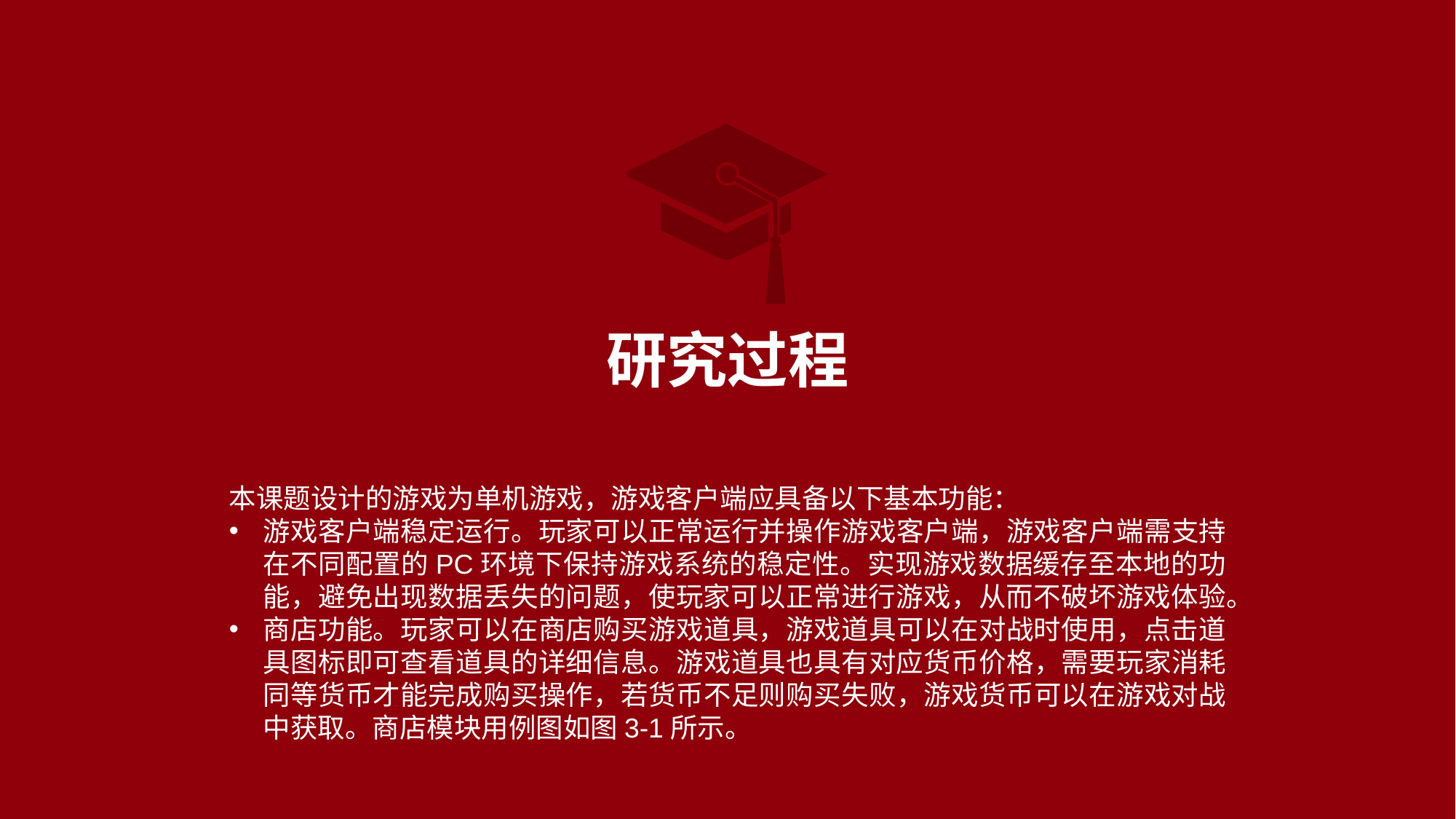

# 研究过程
本课题设计的游戏为单机游戏，游戏客户端应具备以下基本功能：
游戏客户端稳定运行。玩家可以正常运行并操作游戏客户端，游戏客户端需支持在不同配置的PC环境下保持游戏系统的稳定性。实现游戏数据缓存至本地的功能，避免出现数据丢失的问题，使玩家可以正常进行游戏，从而不破坏游戏体验。
商店功能。玩家可以在商店购买游戏道具，游戏道具可以在对战时使用，点击道具图标即可查看道具的详细信息。游戏道具也具有对应货币价格，需要玩家消耗同等货币才能完成购买操作，若货币不足则购买失败，游戏货币可以在游戏对战中获取。商店模块用例图如图3-1所示。